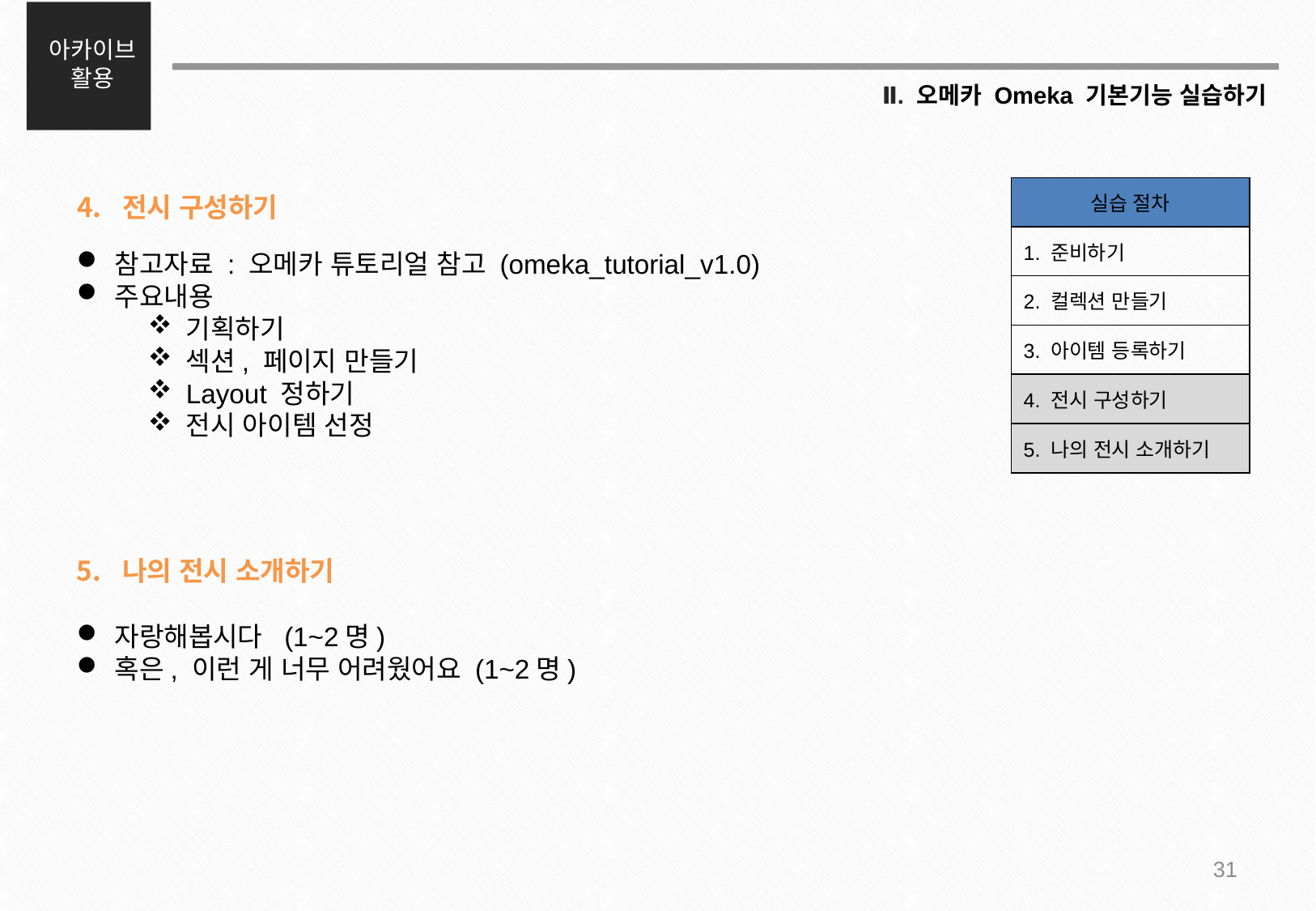

아카이브 활용

Ⅱ. 오메카 Omeka 기본기능 실습하기
전시 구성하기
| 실습 절차 |
| --- |
| 1. 준비하기 |
| 2. 컬렉션 만들기 |
| 3. 아이템 등록하기 |
| 4. 전시 구성하기 |
| 5. 나의 전시 소개하기 |
참고자료 : 오메카 튜토리얼 참고 (omeka_tutorial_v1.0)
주요내용
기획하기
섹션, 페이지 만들기
Layout 정하기
전시 아이템 선정

나의 전시 소개하기

자랑해봅시다  (1~2명)
혹은, 이런 게 너무 어려웠어요 (1~2명)
31